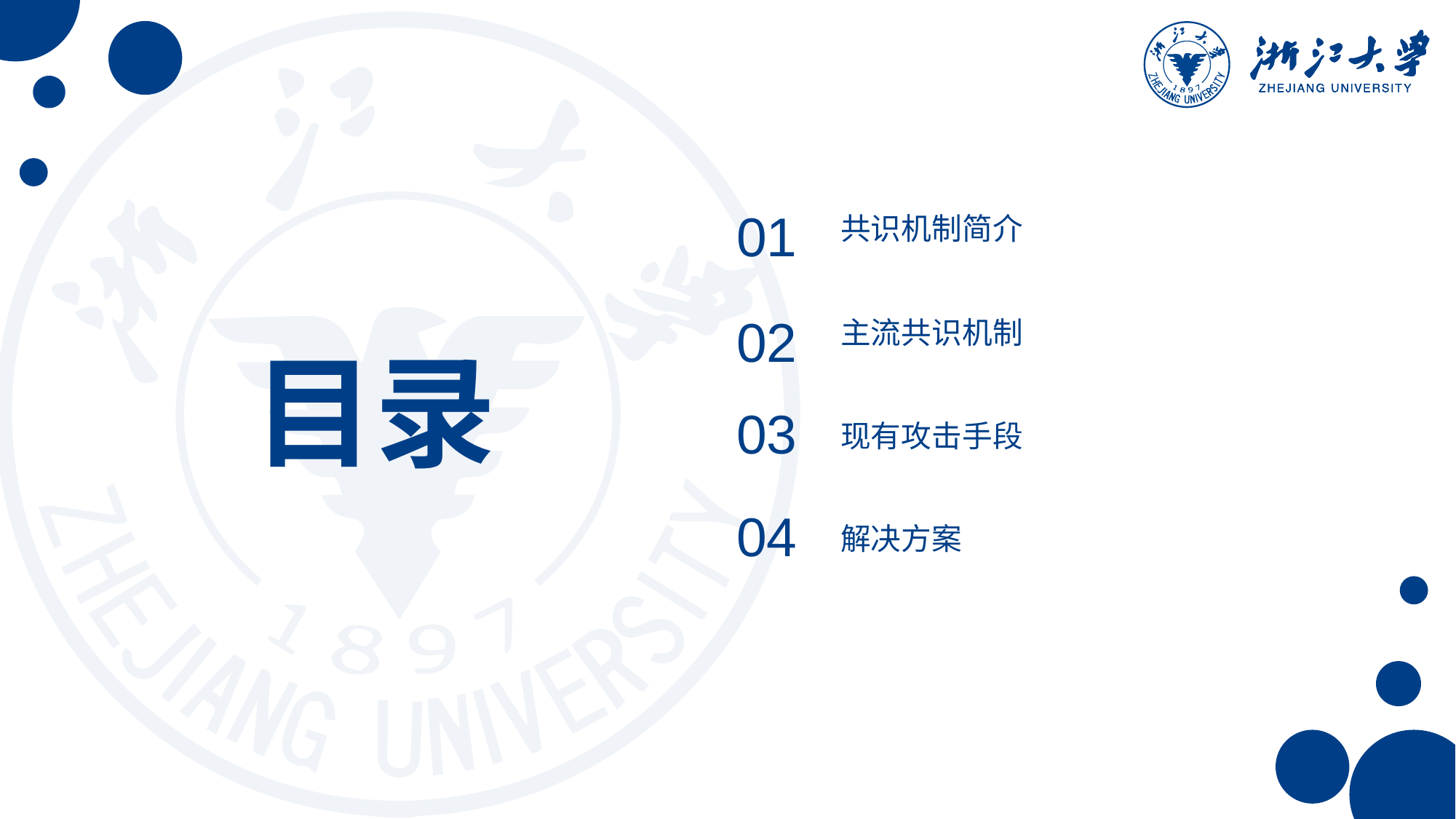

01
共识机制简介
02
主流共识机制
目录
03
现有攻击手段
04
解决方案